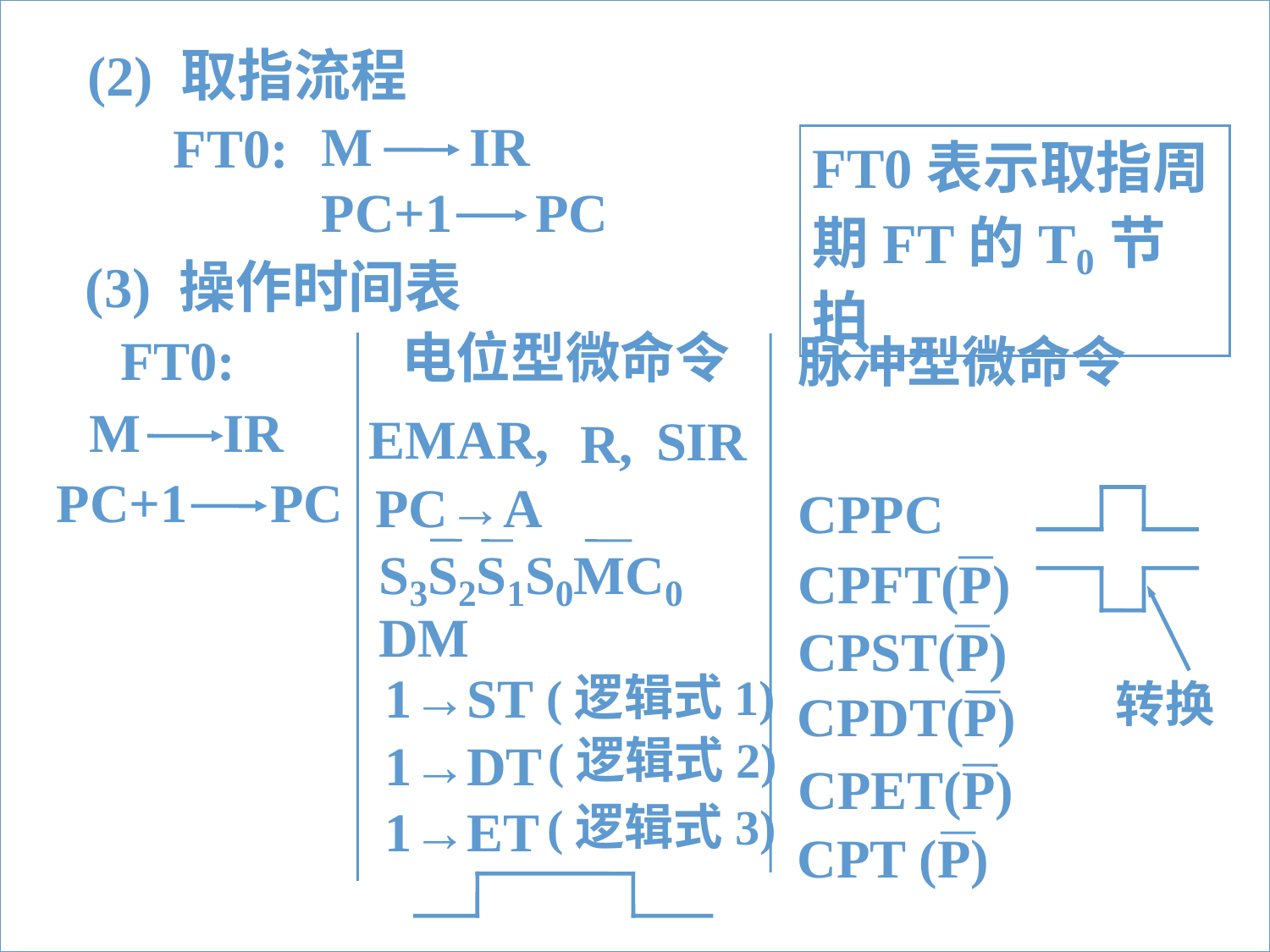

(2) 取指流程

FT0:
M       IR

FT0表示取指周期FT的T0节拍
PC+1      PC

(3) 操作时间表
电位型微命令
FT0:
脉冲型微命令

EMAR,
SIR
R,
M      IR

PC→A
CPPC
PC+1      PC

S3S2S1S0MC0

CPFT(P)

DM
CPST(P)

1→ST
(逻辑式1)
转换
CPDT(P)

(逻辑式2)
1→DT
CPET(P)

(逻辑式3)
1→ET
CPT (P)